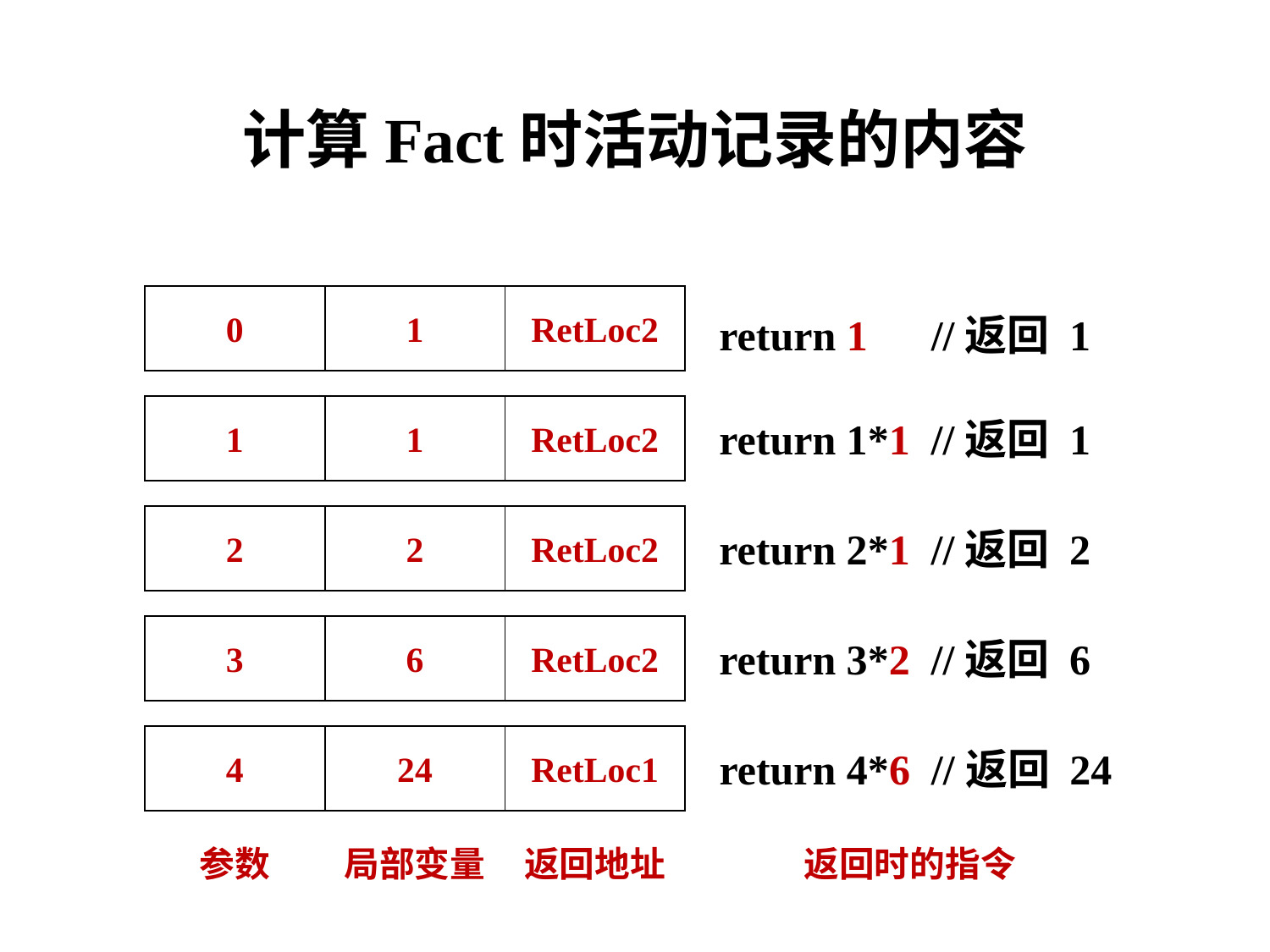

# 计算Fact时活动记录的内容
0
1
RetLoc2
return 1      //返回 1
1
1
RetLoc2
return 1*1  //返回 1
2
2
RetLoc2
return 2*1  //返回 2
3
6
RetLoc2
return 3*2  //返回 6
4
24
RetLoc1
return 4*6  //返回 24
返回地址
返回时的指令
参数
局部变量